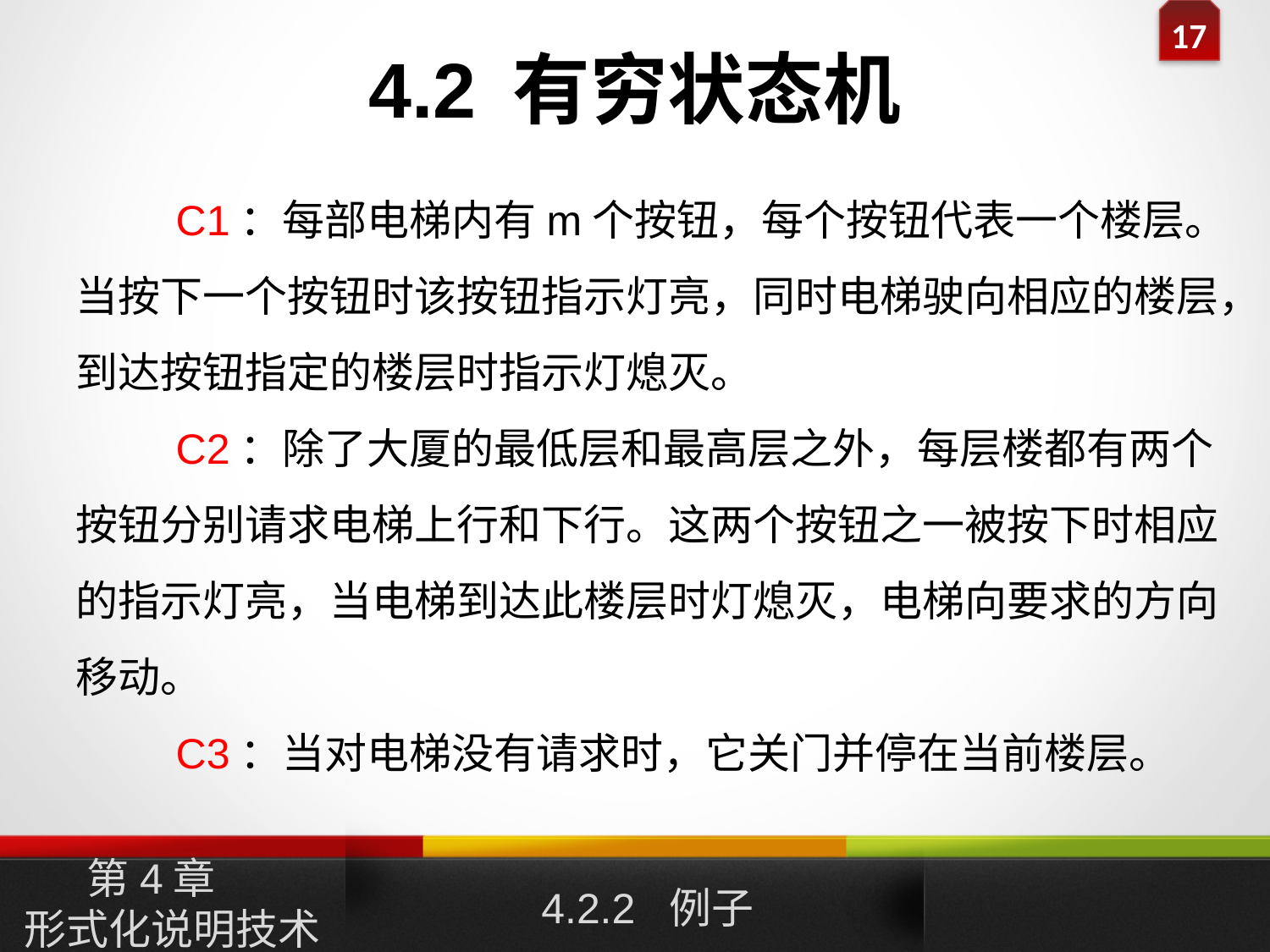

# 4.2 有穷状态机
C1：每部电梯内有m个按钮，每个按钮代表一个楼层。当按下一个按钮时该按钮指示灯亮，同时电梯驶向相应的楼层，到达按钮指定的楼层时指示灯熄灭。
C2：除了大厦的最低层和最高层之外，每层楼都有两个按钮分别请求电梯上行和下行。这两个按钮之一被按下时相应的指示灯亮，当电梯到达此楼层时灯熄灭，电梯向要求的方向移动。
C3：当对电梯没有请求时，它关门并停在当前楼层。
第4章
形式化说明技术
4.2.2  例子